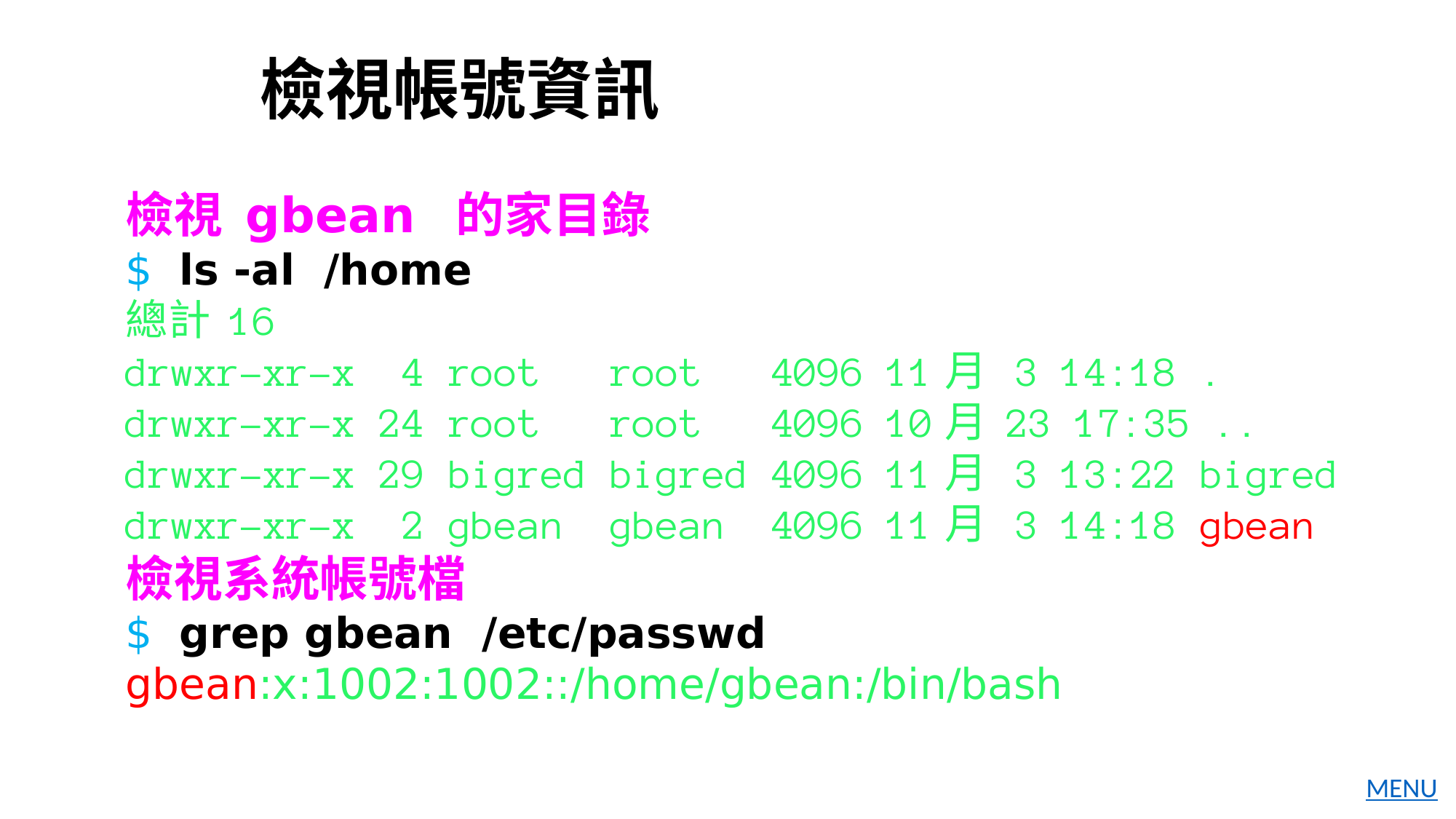

# 檢視帳號資訊
檢視 gbean 的家目錄
$  ls -al  /home
總計 16
drwxr-xr-x  4 root   root   4096 11月  3 14:18 .
drwxr-xr-x 24 root   root   4096 10月 23 17:35 ..
drwxr-xr-x 29 bigred bigred 4096 11月  3 13:22 bigred
drwxr-xr-x  2 gbean  gbean  4096 11月  3 14:18 gbean
檢視系統帳號檔
$  grep gbean  /etc/passwd
gbean:x:1002:1002::/home/gbean:/bin/bash